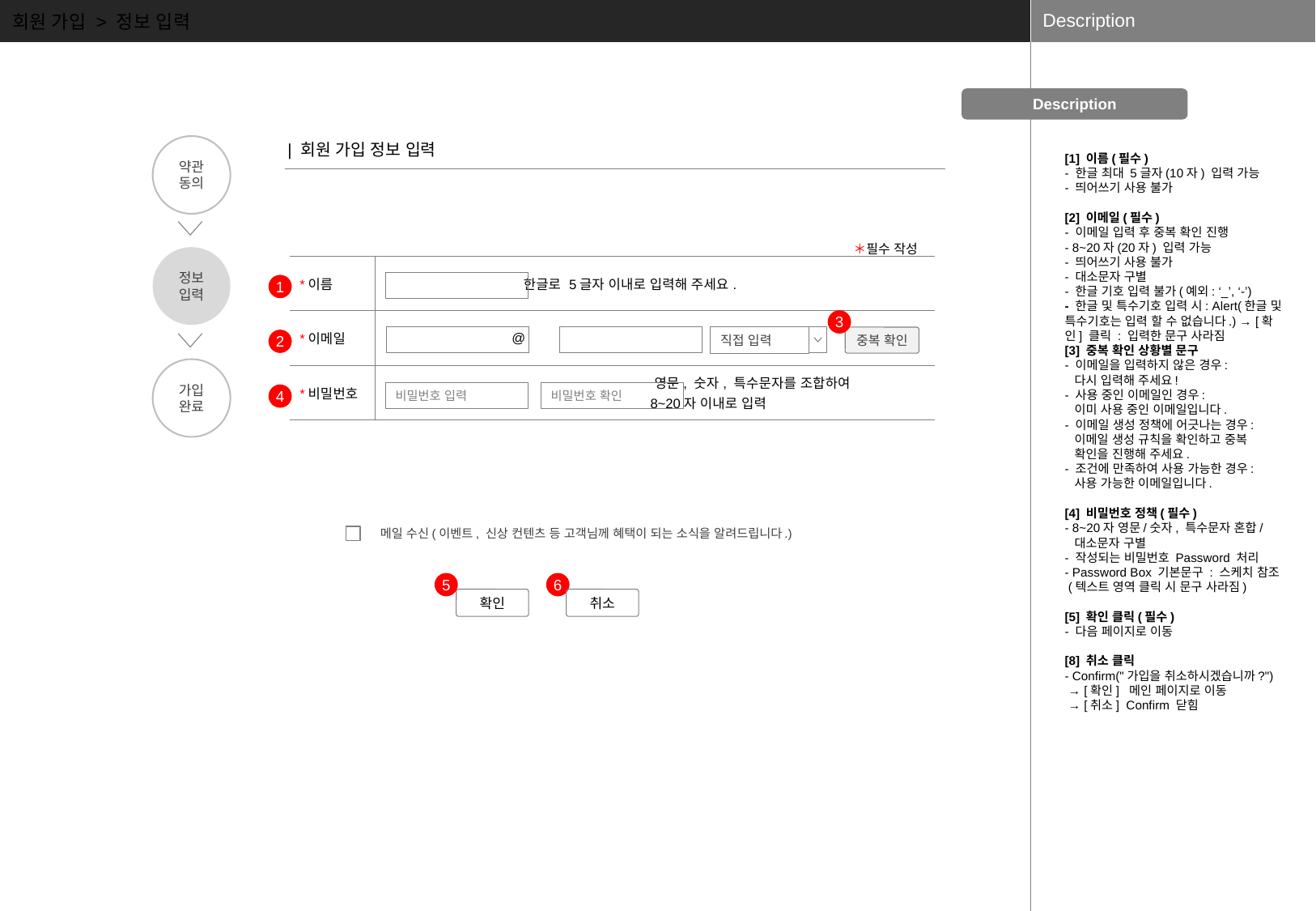

회원 가입 > 정보 입력
Description
약관
동의

[1] 이름(필수)
- 한글 최대 5글자(10자) 입력 가능
- 띄어쓰기 사용 불가

[2] 이메일(필수)
- 이메일 입력 후 중복 확인 진행
- 8~20자(20자) 입력 가능
- 띄어쓰기 사용 불가
- 대소문자 구별
- 한글 기호 입력 불가(예외: ‘_’, ‘-’)
- 한글 및 특수기호 입력 시: Alert(한글 및 특수기호는 입력 할 수 없습니다.) → [확인] 클릭 : 입력한 문구 사라짐
[3] 중복 확인 상황별 문구
- 이메일을 입력하지 않은 경우:
  다시 입력해 주세요!
- 사용 중인 이메일인 경우:
  이미 사용 중인 이메일입니다.
- 이메일 생성 정책에 어긋나는 경우:
  이메일 생성 규칙을 확인하고 중복
  확인을 진행해 주세요.
- 조건에 만족하여 사용 가능한 경우:
  사용 가능한 이메일입니다.

[4] 비밀번호 정책(필수)
- 8~20자 영문/숫자, 특수문자 혼합/
  대소문자 구별
- 작성되는 비밀번호 Password 처리
- Password Box 기본문구 : 스케치 참조
 (텍스트 영역 클릭 시 문구 사라짐)

[5] 확인 클릭(필수)
- 다음 페이지로 이동

[8] 취소 클릭
- Confirm("가입을 취소하시겠습니까?")
 → [확인]  메인 페이지로 이동
 → [취소]  Confirm 닫힘

| 회원 가입 정보 입력

＊필수 작성
정보
입력
| \*이름 | 한글로 5글자 이내로 입력해 주세요. |
| --- | --- |
| \*이메일 | @ |
| \*비밀번호 | 영문, 숫자, 특수문자를 조합하여 8~20자 이내로 입력 |

1
3
3
직접 입력

중복 확인
2

가입
완료
비밀번호 입력
비밀번호 확인
4
메일 수신(이벤트, 신상 컨텐츠 등 고객님께 혜택이 되는 소식을 알려드립니다.)

5
6
확인
취소